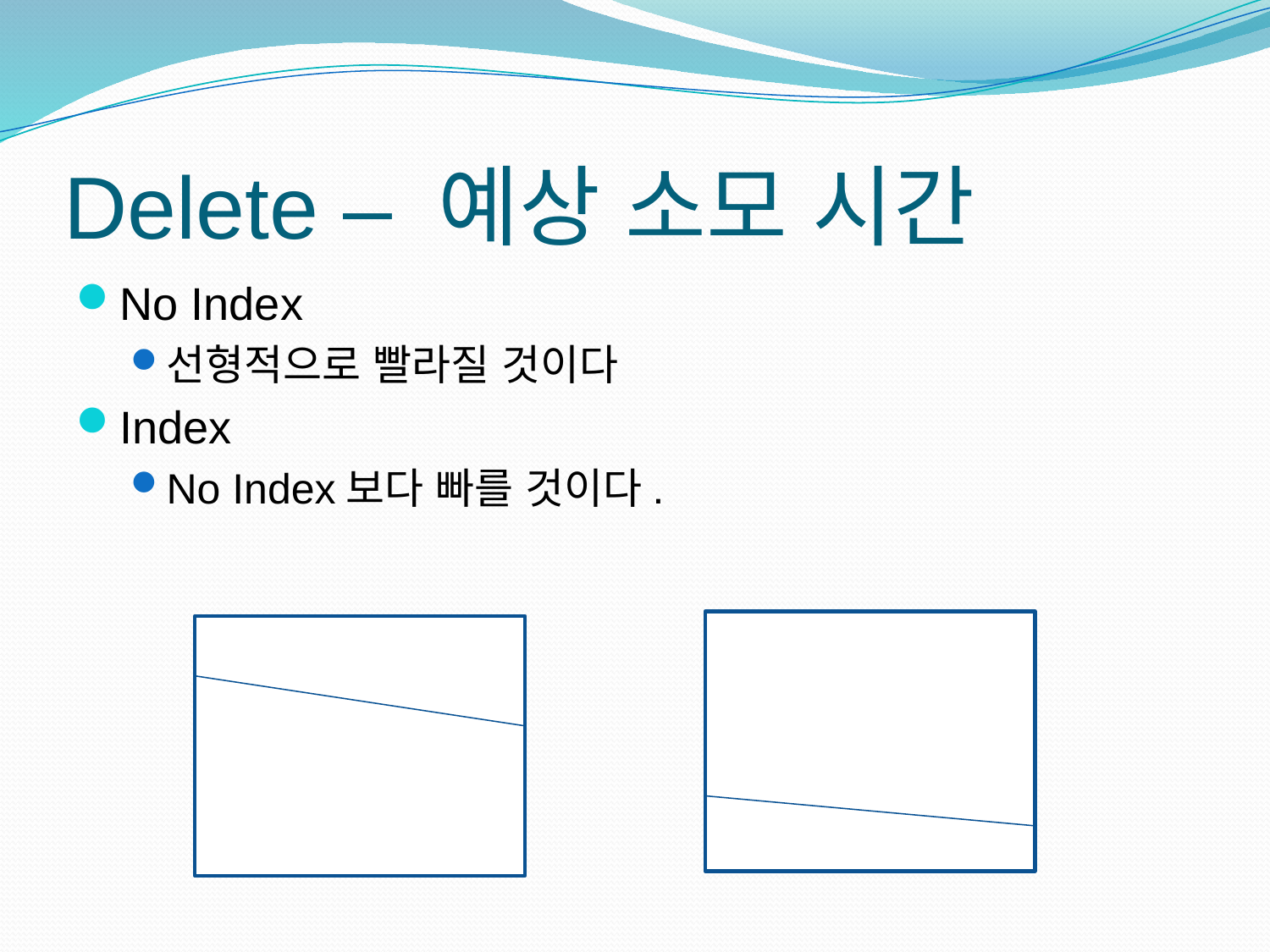

# Delete – 예상 소모 시간
No Index
선형적으로 빨라질 것이다
Index
No Index보다 빠를 것이다.